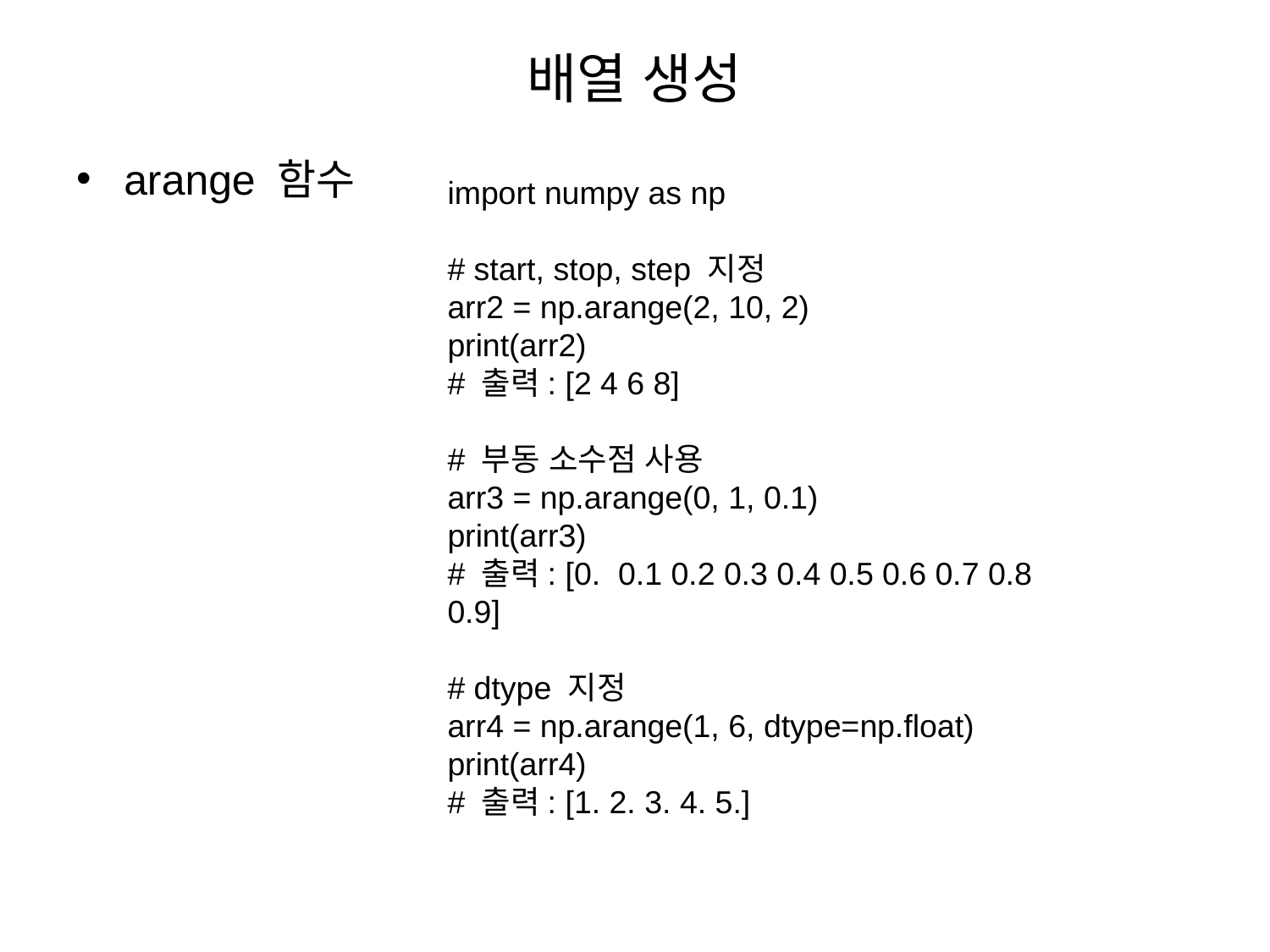

# 배열 생성
arange 함수

import numpy as np

# start, stop, step 지정
arr2 = np.arange(2, 10, 2)
print(arr2)
# 출력: [2 4 6 8]

# 부동 소수점 사용
arr3 = np.arange(0, 1, 0.1)
print(arr3)
# 출력: [0.  0.1 0.2 0.3 0.4 0.5 0.6 0.7 0.8 0.9]

# dtype 지정
arr4 = np.arange(1, 6, dtype=np.float)
print(arr4)
# 출력: [1. 2. 3. 4. 5.]